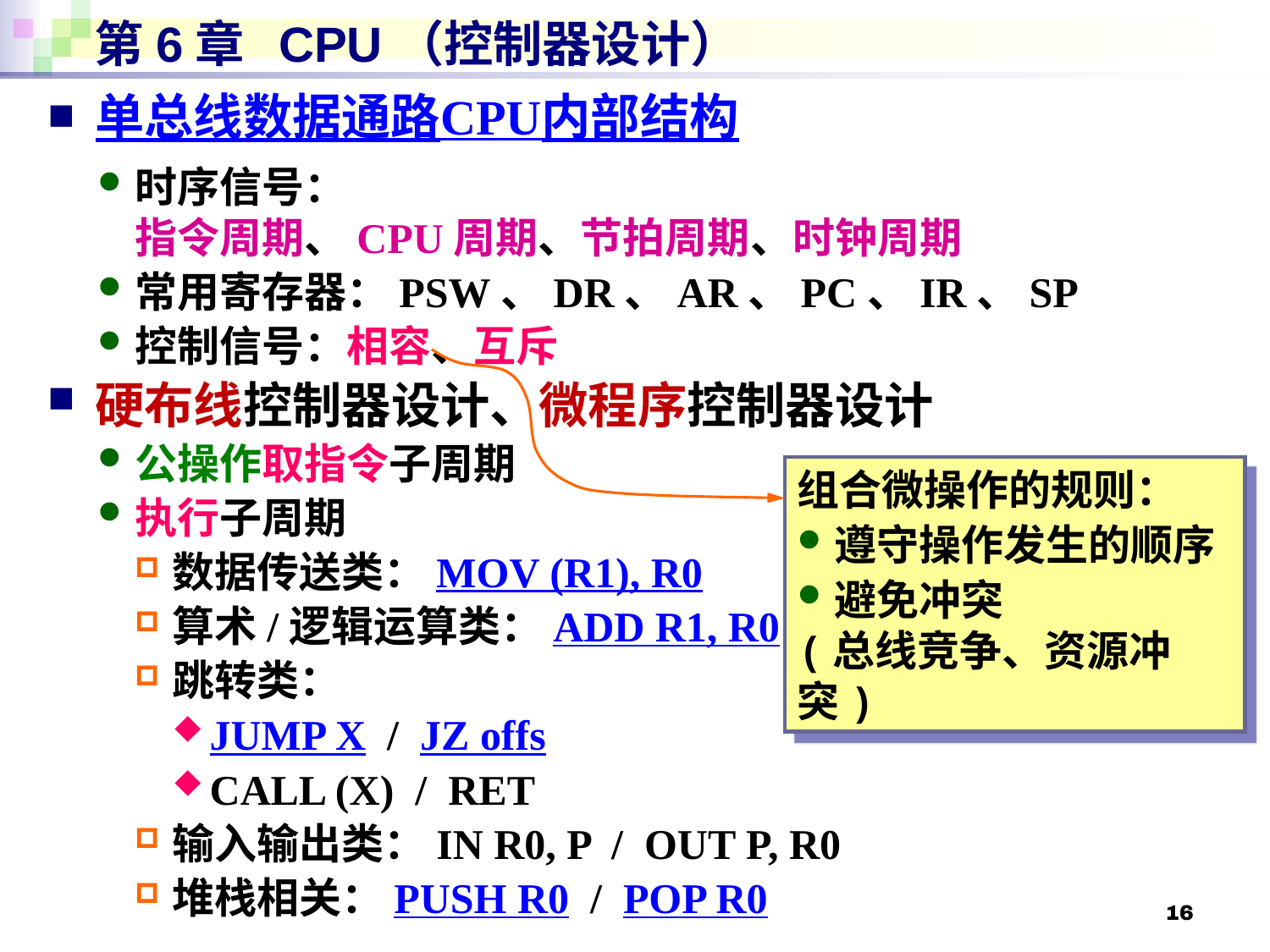

# 第6章  CPU（控制器设计）
单总线数据通路CPU内部结构
时序信号：
指令周期、CPU周期、节拍周期、时钟周期
常用寄存器：PSW、DR、AR、PC、IR、SP
控制信号：相容、互斥
硬布线控制器设计、微程序控制器设计
公操作取指令子周期
执行子周期
数据传送类：MOV (R1), R0
算术/逻辑运算类：ADD R1, R0
跳转类：
JUMP X  /  JZ offs
CALL (X)  /  RET
输入输出类：IN R0, P  /  OUT P, R0
堆栈相关：PUSH R0  /  POP R0

组合微操作的规则：
遵守操作发生的顺序
避免冲突
(总线竞争、资源冲突)
16